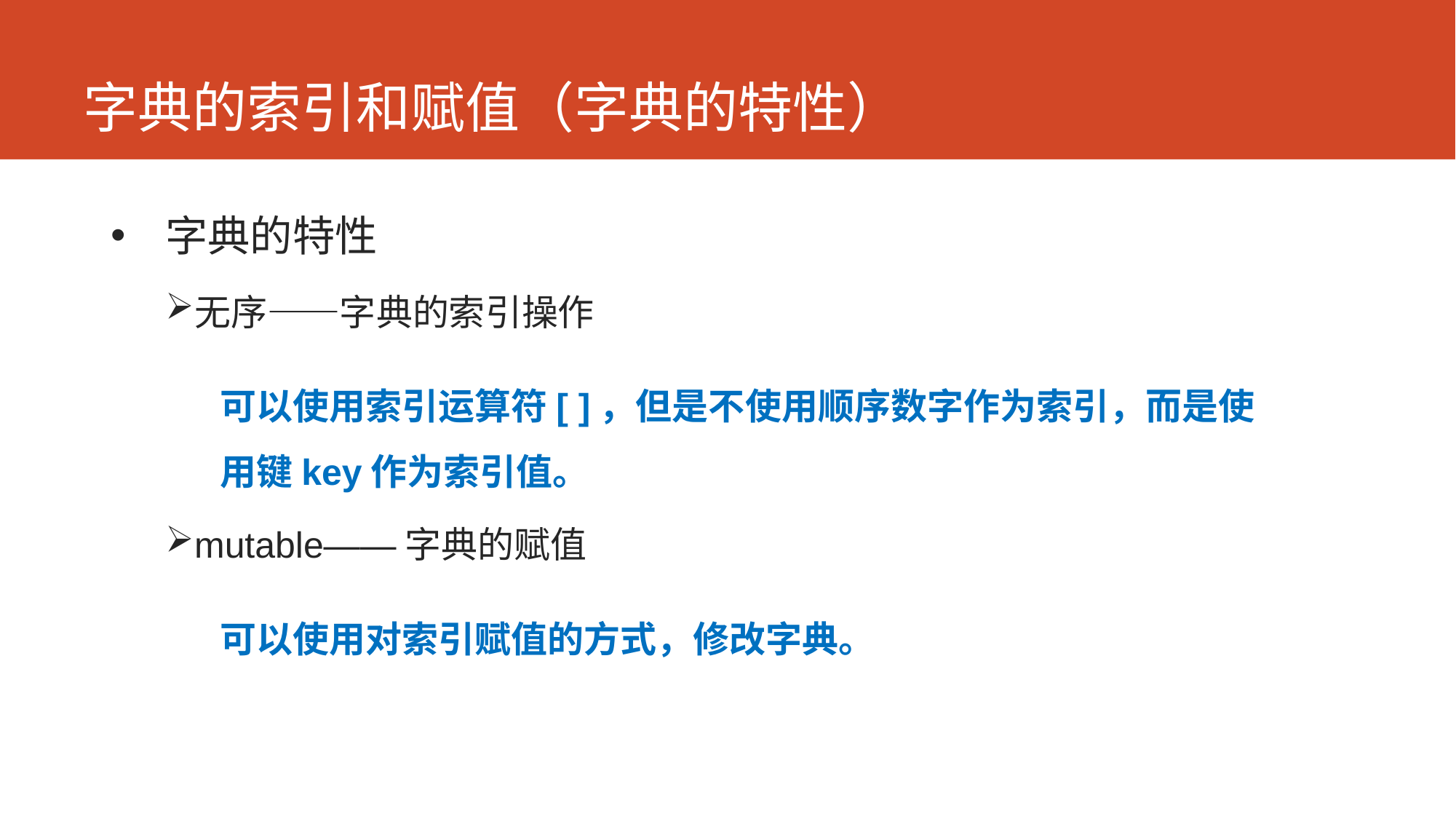

# 字典的索引和赋值（字典的特性）
字典的特性
无序——字典的索引操作
可以使用索引运算符[ ]，但是不使用顺序数字作为索引，而是使用键key作为索引值。
mutable——字典的赋值
可以使用对索引赋值的方式，修改字典。